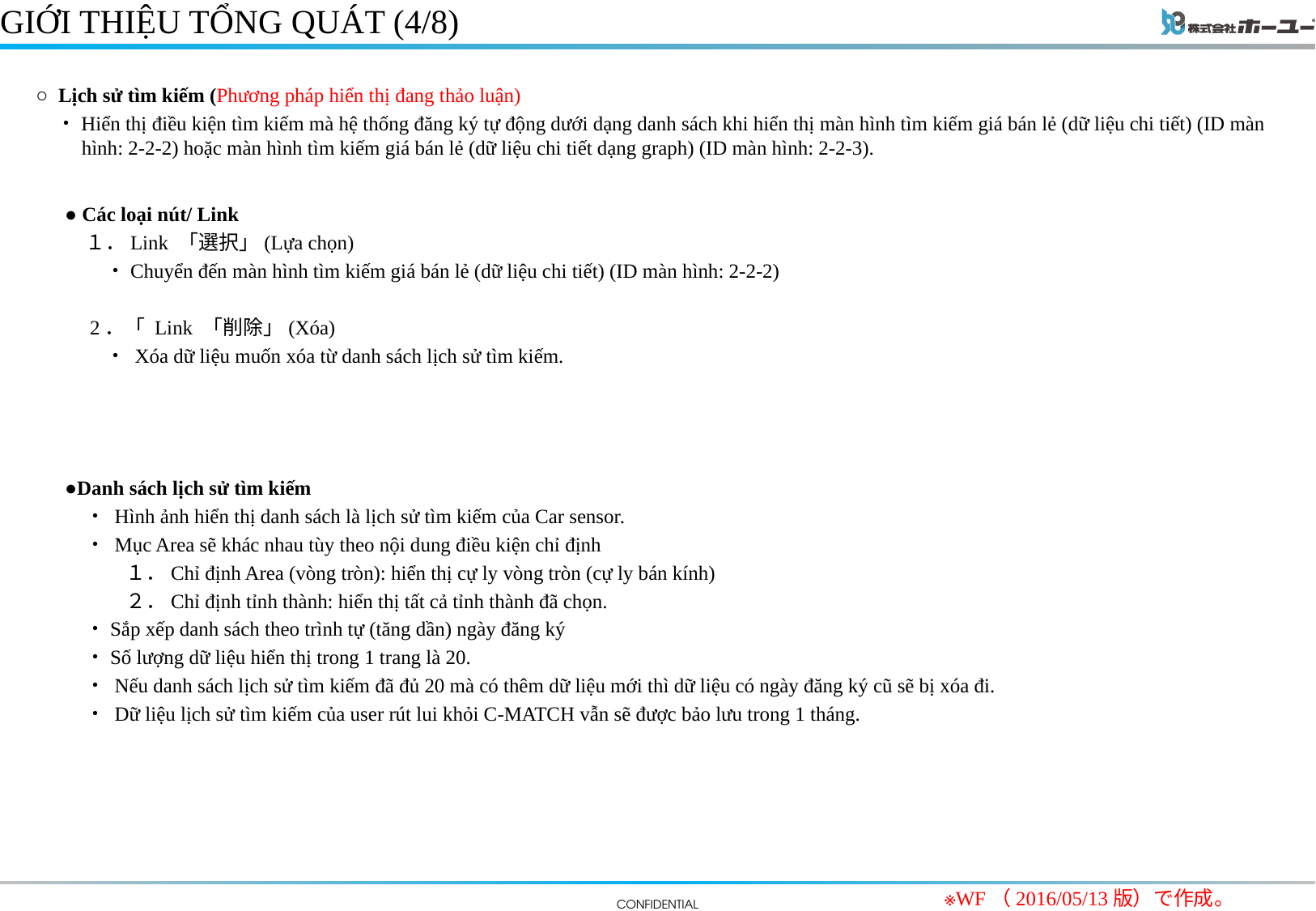

# GIỚI THIỆU TỔNG QUÁT (4/8)
○  Lịch sử tìm kiếm (Phương pháp hiển thị đang thảo luận)
　・Hiển thị điều kiện tìm kiếm mà hệ thống đăng ký tự động dưới dạng danh sách khi hiển thị màn hình tìm kiếm giá bán lẻ (dữ liệu chi tiết) (ID màn hình: 2-2-2) hoặc màn hình tìm kiếm giá bán lẻ (dữ liệu chi tiết dạng graph) (ID màn hình: 2-2-3).
● Các loại nút/ Link
　１．Link 「選択」(Lựa chọn)
　　・Chuyển đến màn hình tìm kiếm giá bán lẻ (dữ liệu chi tiết) (ID màn hình: 2-2-2)

　2．「 Link 「削除」(Xóa)
　　・ Xóa dữ liệu muốn xóa từ danh sách lịch sử tìm kiếm.
●Danh sách lịch sử tìm kiếm
　・ Hình ảnh hiển thị danh sách là lịch sử tìm kiếm của Car sensor.
　・ Mục Area sẽ khác nhau tùy theo nội dung điều kiện chỉ định
　　　１．Chỉ định Area (vòng tròn): hiển thị cự ly vòng tròn (cự ly bán kính)
　　　２．Chỉ định tỉnh thành: hiển thị tất cả tỉnh thành đã chọn.
　・Sắp xếp danh sách theo trình tự (tăng dần) ngày đăng ký
　・Số lượng dữ liệu hiển thị trong 1 trang là 20.
　・ Nếu danh sách lịch sử tìm kiếm đã đủ 20 mà có thêm dữ liệu mới thì dữ liệu có ngày đăng ký cũ sẽ bị xóa đi.
　・ Dữ liệu lịch sử tìm kiếm của user rút lui khỏi C-MATCH vẫn sẽ được bảo lưu trong 1 tháng.
※WF（2016/05/13版）で作成。